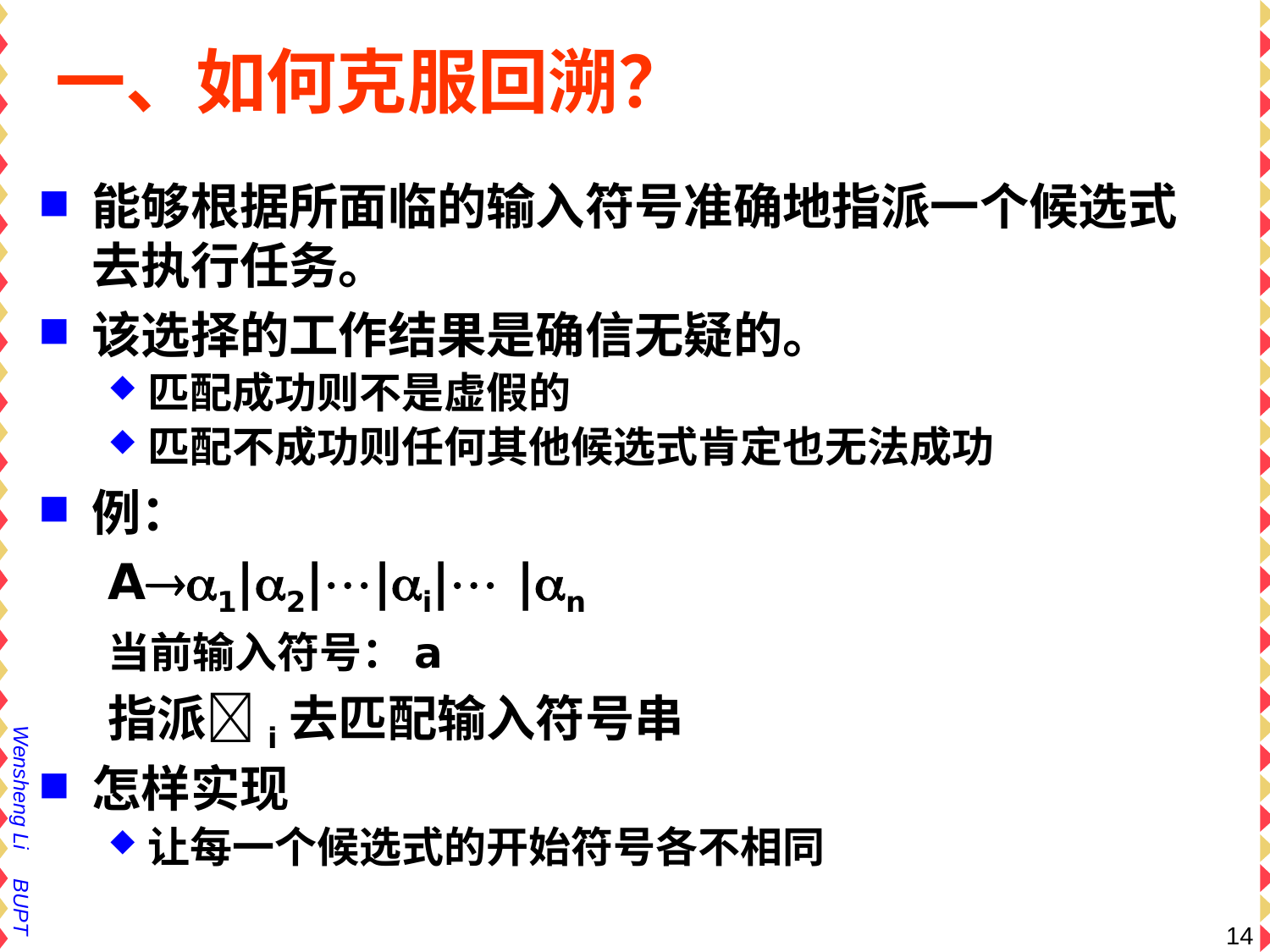

# 一、如何克服回溯？
能够根据所面临的输入符号准确地指派一个候选式去执行任务。
该选择的工作结果是确信无疑的。
匹配成功则不是虚假的
匹配不成功则任何其他候选式肯定也无法成功
例：
A→α1|α2|…|αi|… |αn
当前输入符号：a
指派αi去匹配输入符号串
怎样实现
让每一个候选式的开始符号各不相同
14